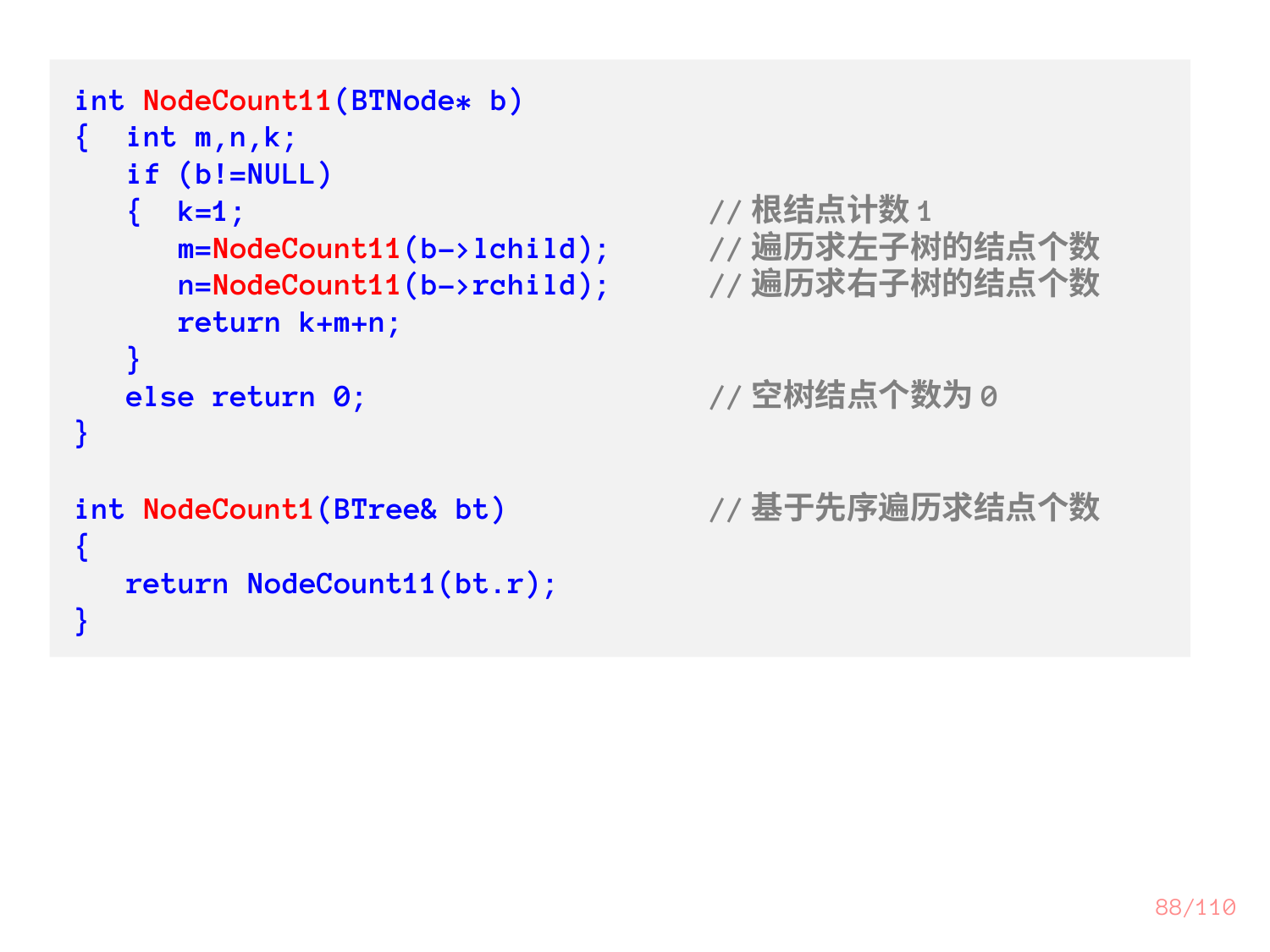

int NodeCount11(BTNode* b)
{  int m,n,k;
   if (b!=NULL)
   {  k=1;				//根结点计数1
      m=NodeCount11(b->lchild);	//遍历求左子树的结点个数
      n=NodeCount11(b->rchild);	//遍历求右子树的结点个数
      return k+m+n;
   }
   else return 0;			//空树结点个数为0
}
int NodeCount1(BTree& bt)		//基于先序遍历求结点个数
{
   return NodeCount11(bt.r);
}
88/110